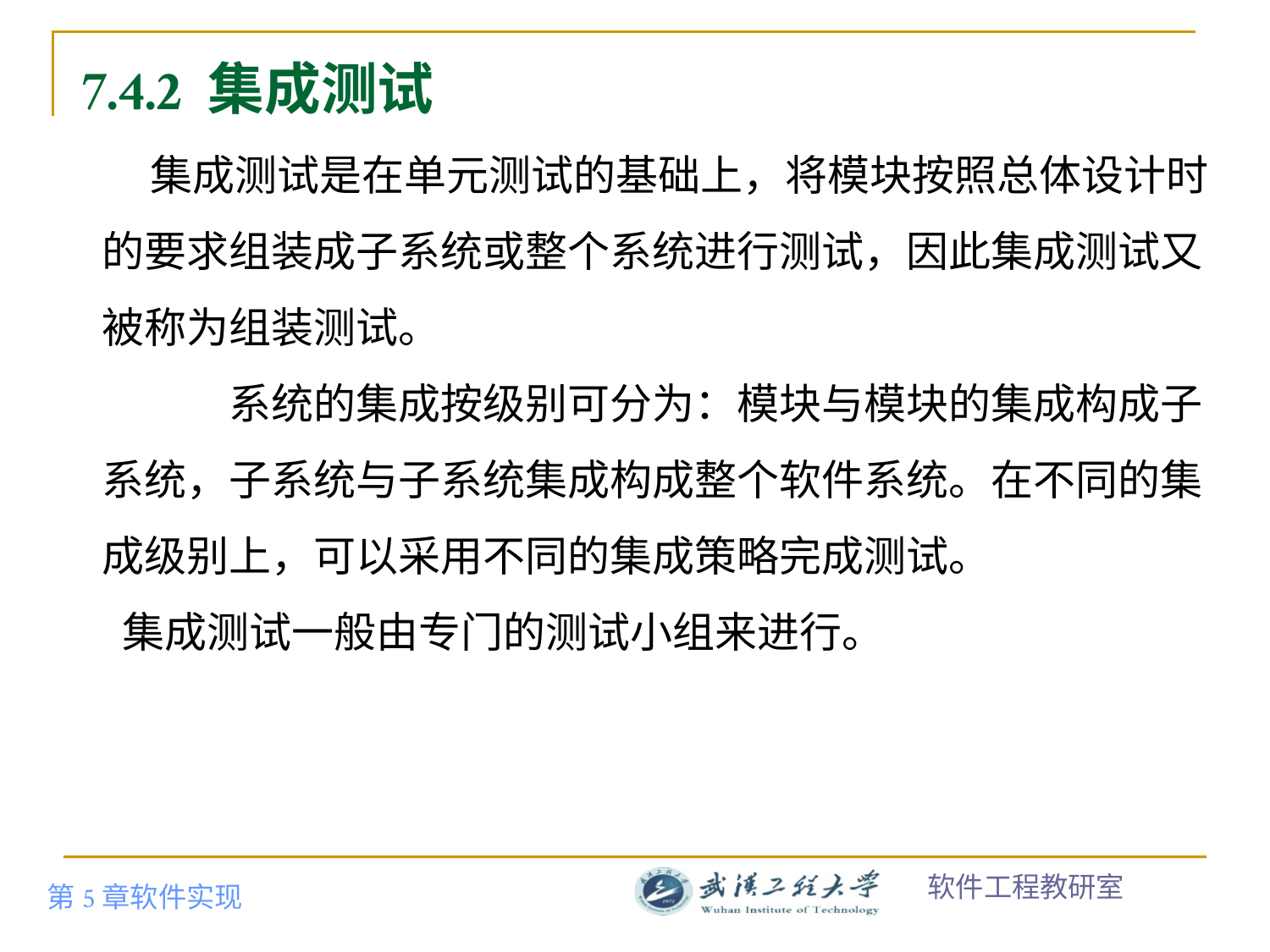

7.4.2 集成测试
	    集成测试是在单元测试的基础上，将模块按照总体设计时的要求组装成子系统或整个系统进行测试，因此集成测试又被称为组装测试。
  		系统的集成按级别可分为：模块与模块的集成构成子系统，子系统与子系统集成构成整个软件系统。在不同的集成级别上，可以采用不同的集成策略完成测试。
      集成测试一般由专门的测试小组来进行。